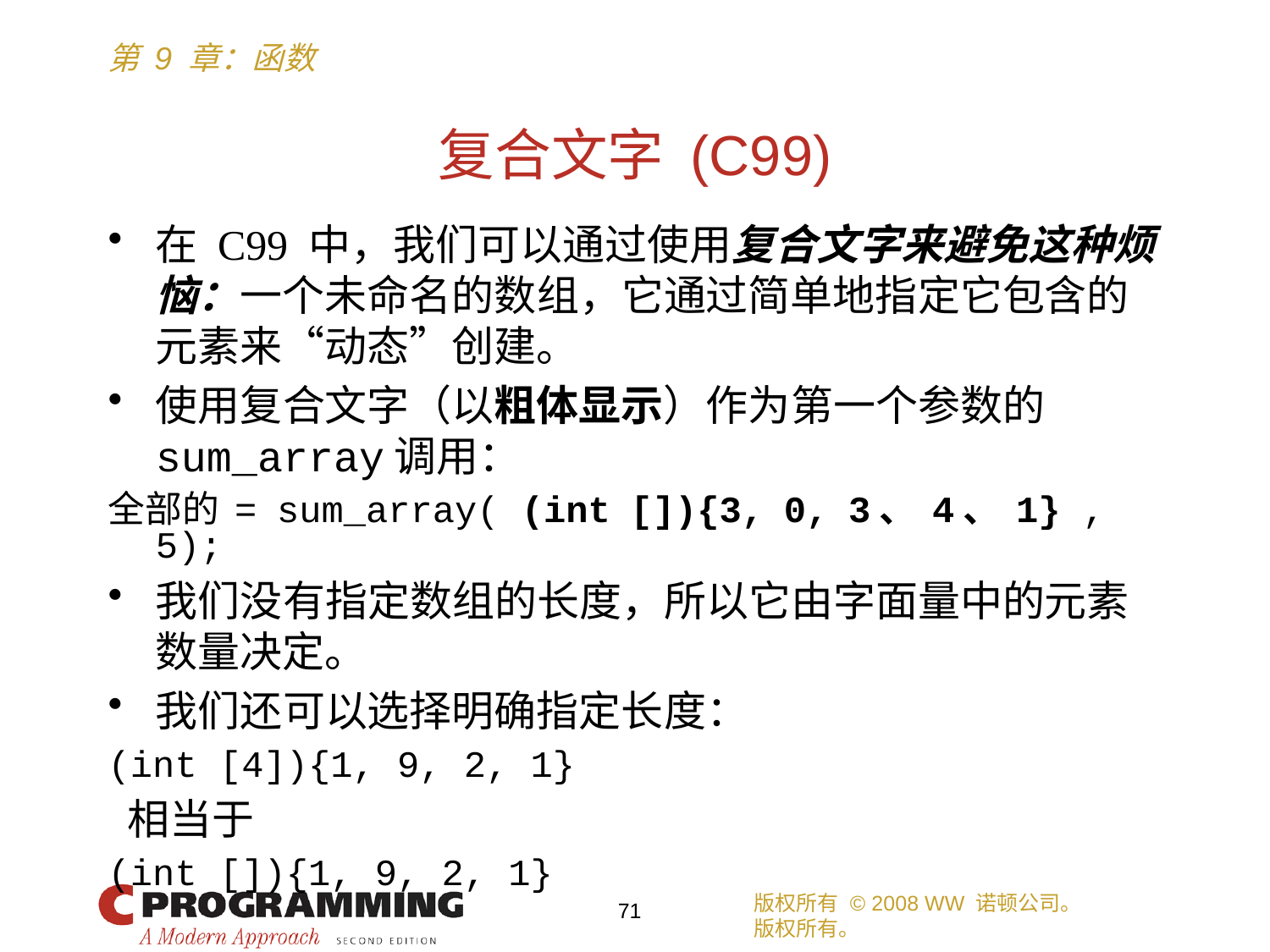

# 复合文字 (C99)
在 C99 中，我们可以通过使用复合文字来避免这种烦恼：一个未命名的数组，它通过简单地指定它包含的元素来“动态”创建。
使用复合文字（以粗体显示）作为第一个参数的sum_array调用：
全部的 = sum_array( (int []){3, 0, 3、 4、 1} , 5);
我们没有指定数组的长度，所以它由字面量中的元素数量决定。
我们还可以选择明确指定长度：
(int [4]){1, 9, 2, 1}
 相当于
(int []){1, 9, 2, 1}
版权所有 © 2008 WW 诺顿公司。
版权所有。
71